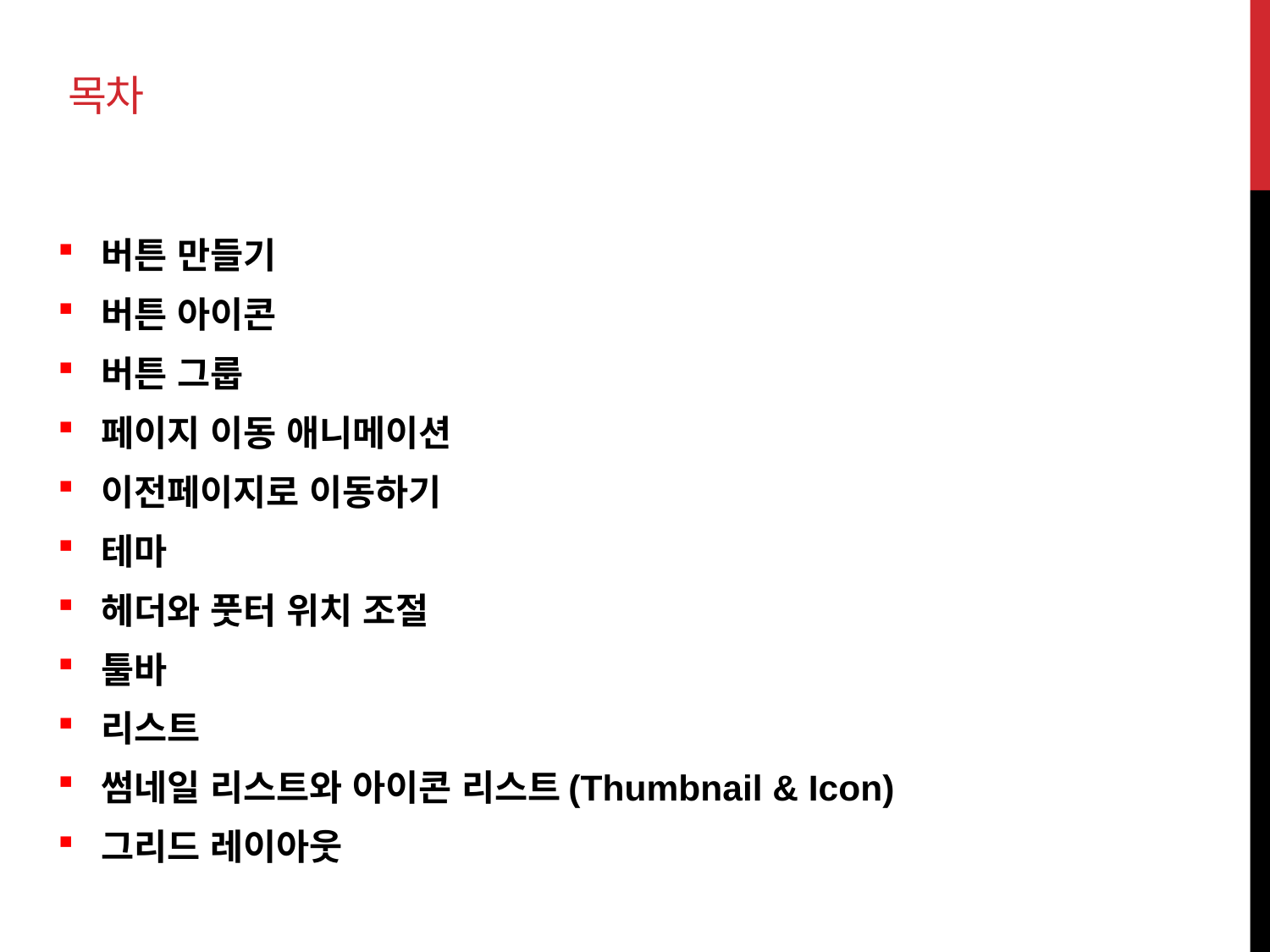

# 목차
버튼 만들기
버튼 아이콘
버튼 그룹
페이지 이동 애니메이션
이전페이지로 이동하기
테마
헤더와 풋터 위치 조절
툴바
리스트
썸네일 리스트와 아이콘 리스트(Thumbnail & Icon)
그리드 레이아웃